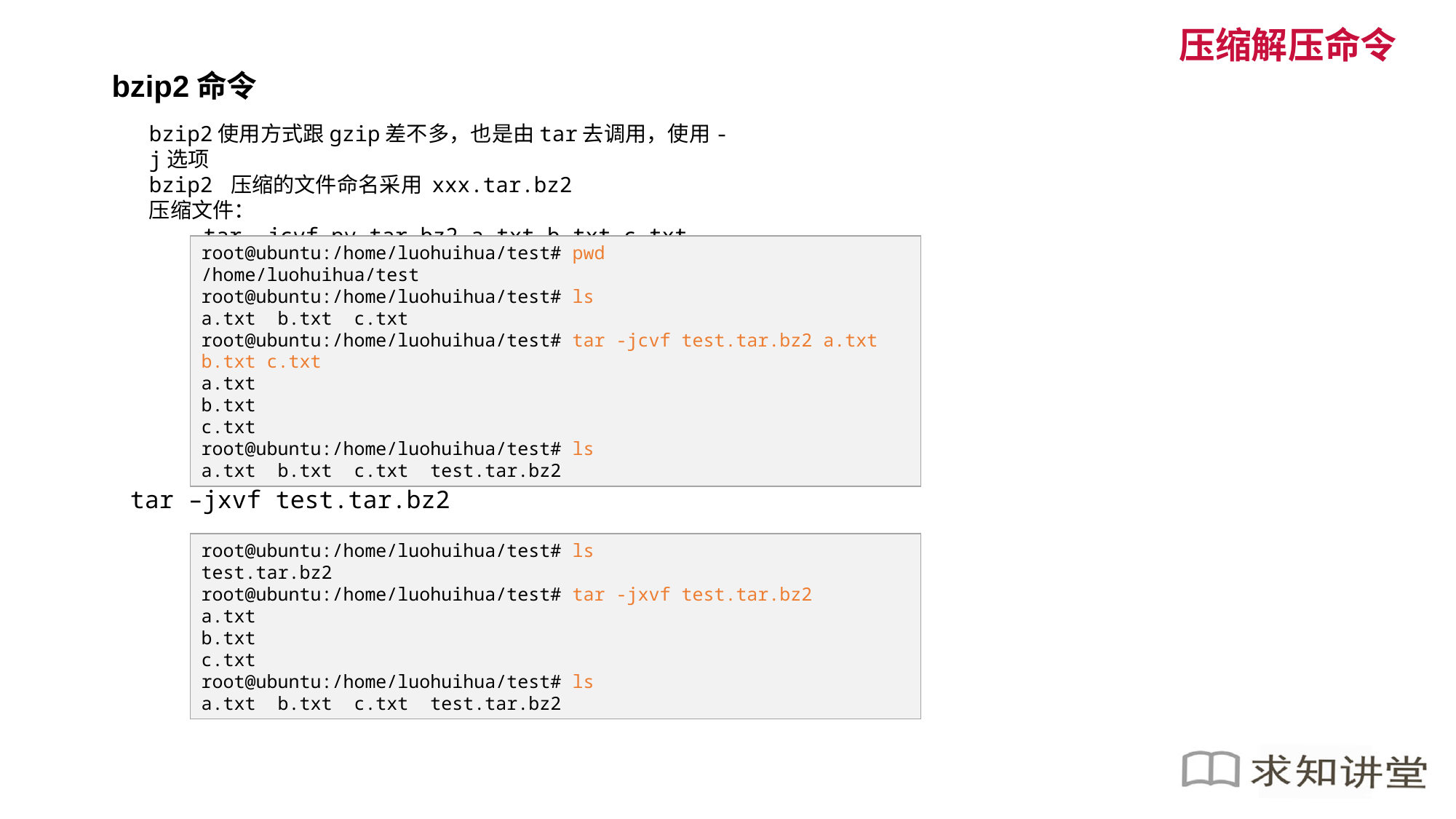

压缩解压命令
bzip2命令
bzip2使用方式跟gzip差不多，也是由tar去调用，使用-j选项
bzip2 压缩的文件命名采用 xxx.tar.bz2
压缩文件：
tar -jcvf py.tar.bz2 a.txt b.txt c.txt
root@ubuntu:/home/luohuihua/test# pwd
/home/luohuihua/test
root@ubuntu:/home/luohuihua/test# ls
a.txt  b.txt  c.txt
root@ubuntu:/home/luohuihua/test# tar -jcvf test.tar.bz2 a.txt b.txt c.txt
a.txt
b.txt
c.txt
root@ubuntu:/home/luohuihua/test# ls
a.txt  b.txt  c.txt  test.tar.bz2

tar –jxvf test.tar.bz2
root@ubuntu:/home/luohuihua/test# ls
test.tar.bz2
root@ubuntu:/home/luohuihua/test# tar -jxvf test.tar.bz2
a.txt
b.txt
c.txt
root@ubuntu:/home/luohuihua/test# ls
a.txt  b.txt  c.txt  test.tar.bz2